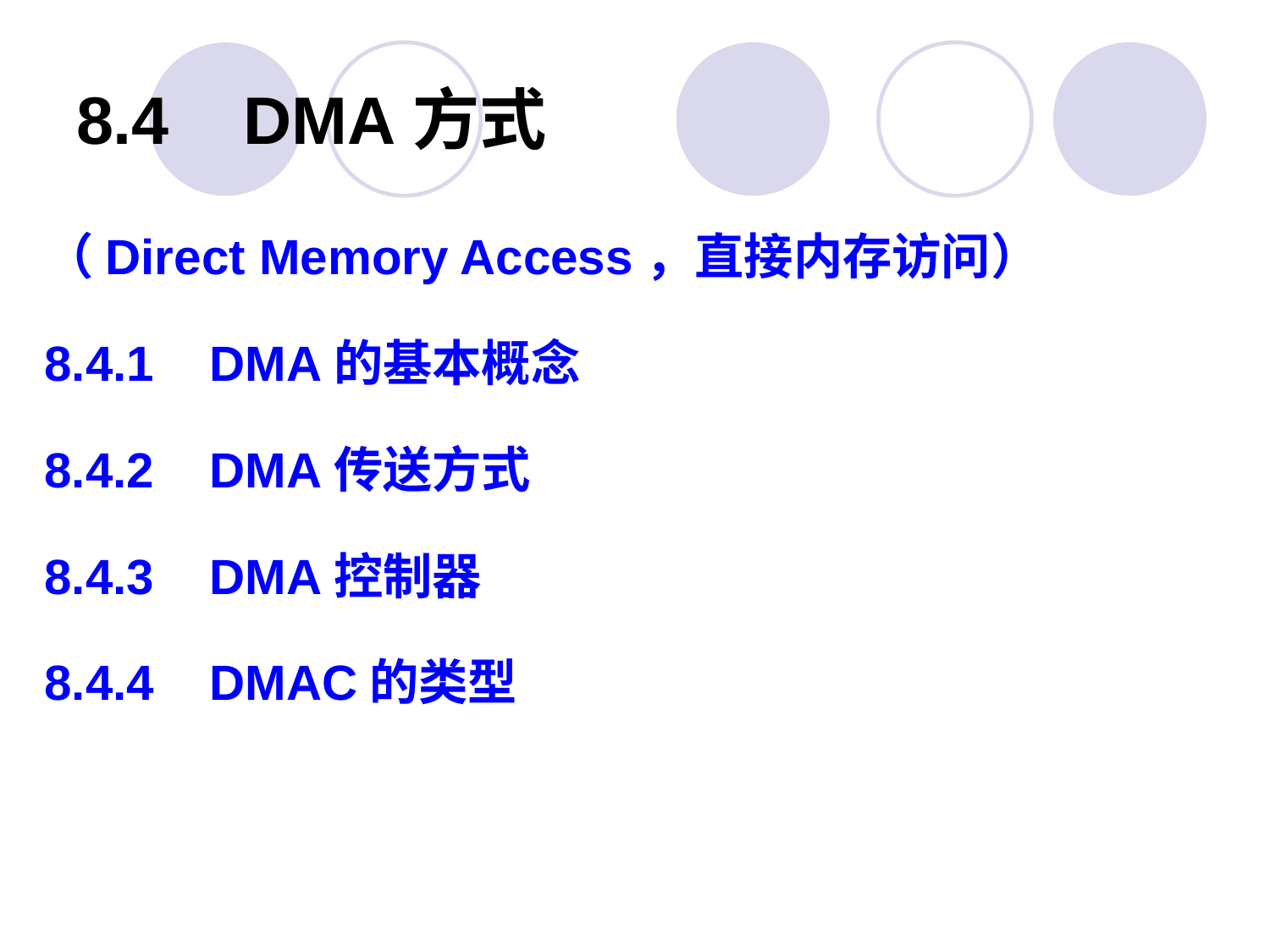

# 8.4    DMA方式
（Direct Memory Access，直接内存访问）
8.4.1	 DMA的基本概念
8.4.2	 DMA传送方式
8.4.3	 DMA控制器
8.4.4	 DMAC的类型